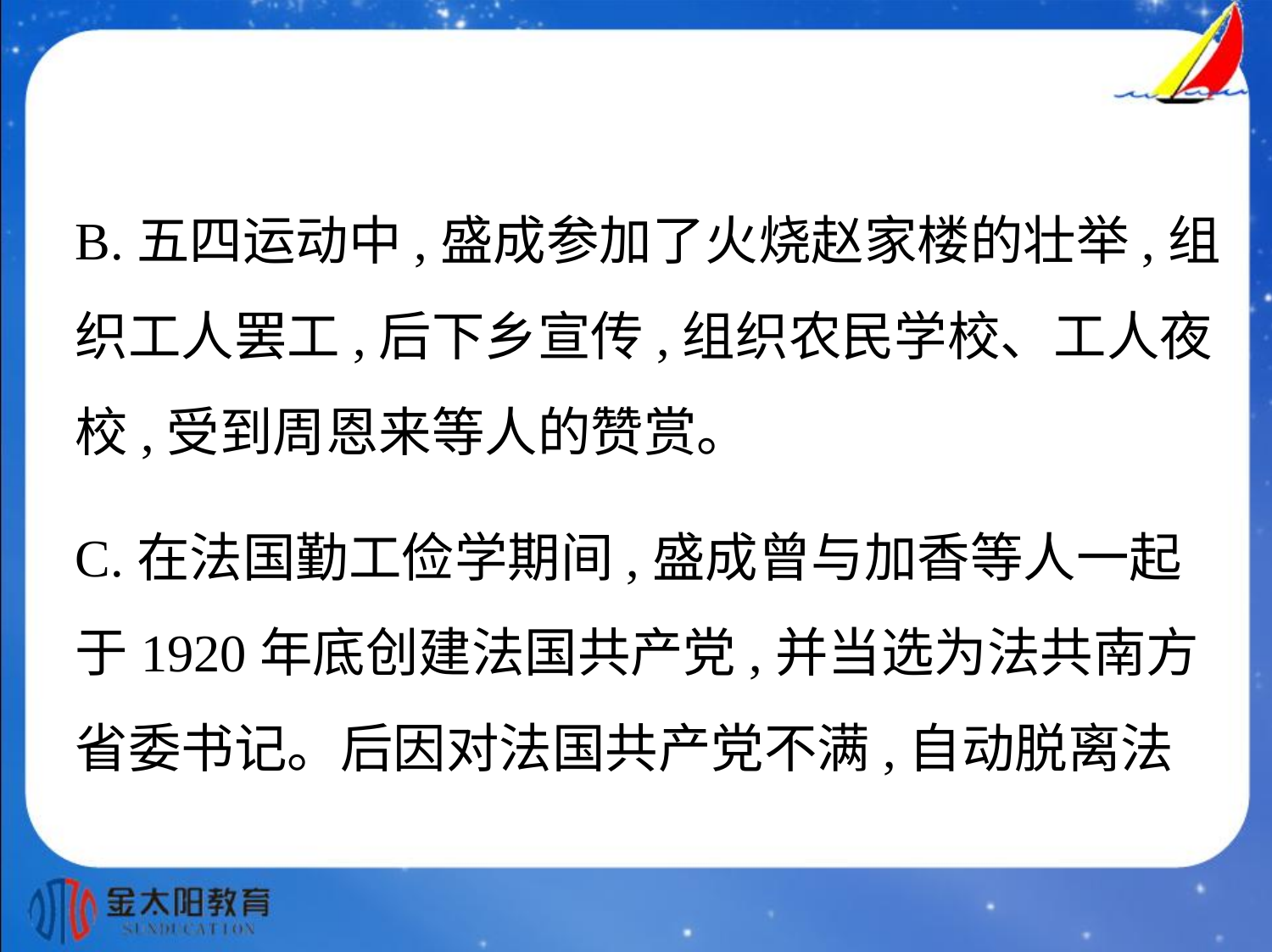

B.五四运动中,盛成参加了火烧赵家楼的壮举,组
织工人罢工,后下乡宣传,组织农民学校、工人夜
校,受到周恩来等人的赞赏。
C.在法国勤工俭学期间,盛成曾与加香等人一起
于1920年底创建法国共产党,并当选为法共南方
省委书记。后因对法国共产党不满,自动脱离法